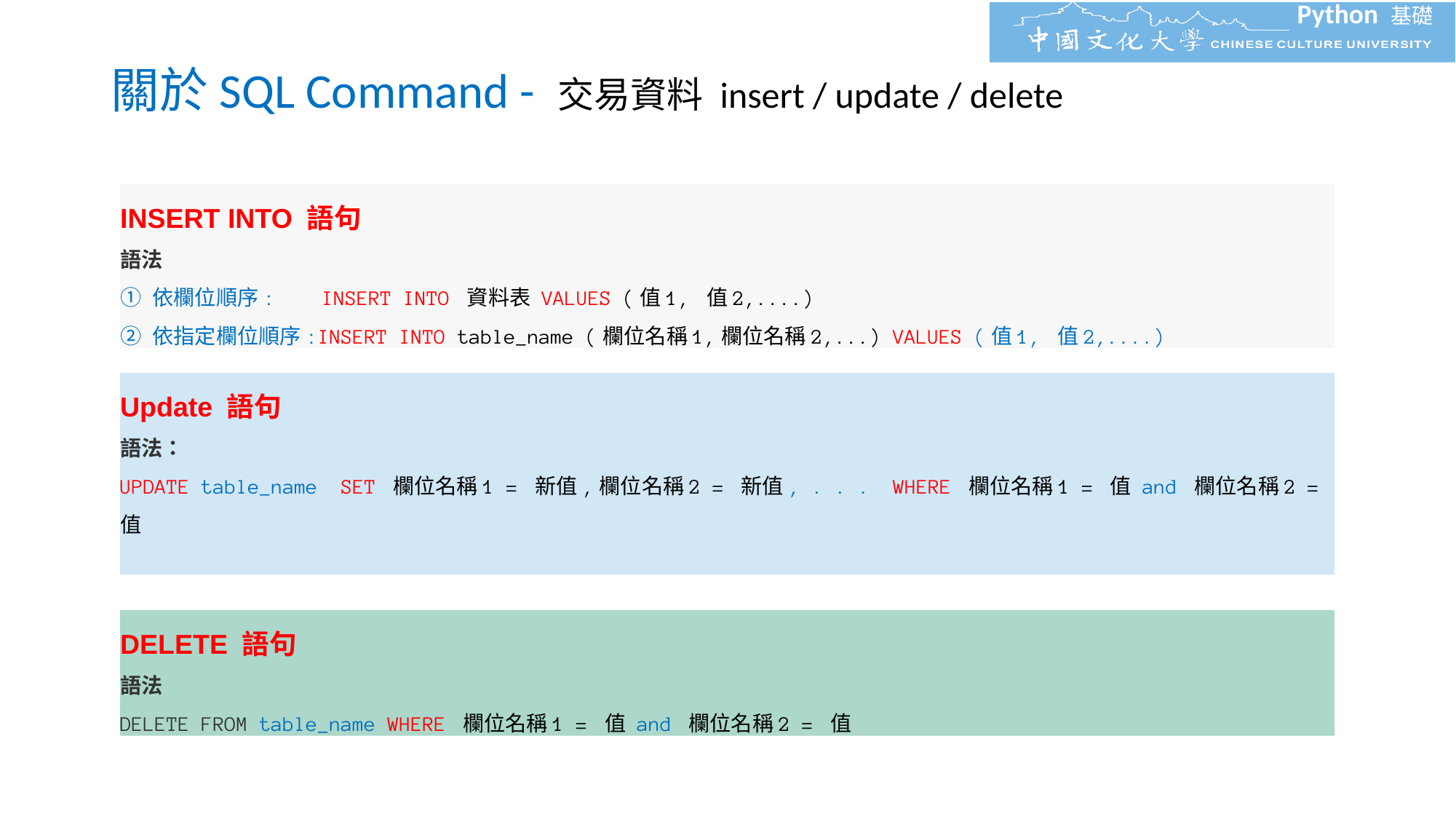

# 關於SQL Command - 交易資料 insert / update / delete
INSERT INTO 語句
語法
① 依欄位順序:    INSERT INTO 資料表 VALUES (值1, 值2,....)
② 依指定欄位順序:INSERT INTO table_name (欄位名稱1,欄位名稱2,...) VALUES (值1, 值2,....)
Update 語句
語法：
UPDATE table_name  SET 欄位名稱1 = 新值,欄位名稱2 = 新值, . . .  WHERE 欄位名稱1 = 值 and 欄位名稱2 = 值

DELETE 語句
語法
DELETE FROM table_name WHERE 欄位名稱1 = 值 and 欄位名稱2 = 值